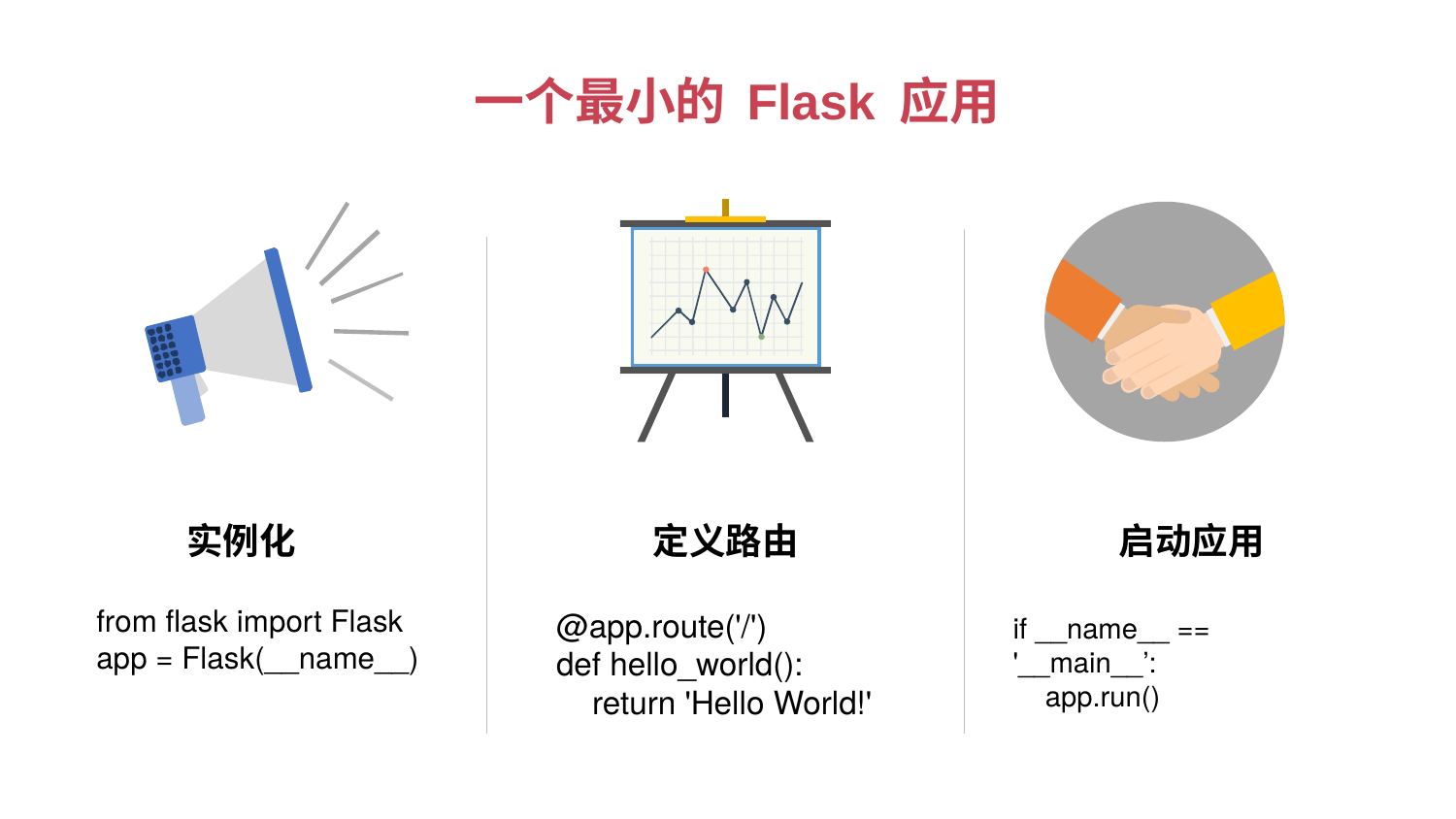

# 一个最小的 Flask 应用

实例化
from flask import Flask
app = Flask(__name__)

定义路由
@app.route('/')
def hello_world():
    return 'Hello World!'

启动应用
if __name__ == '__main__’:
    app.run()